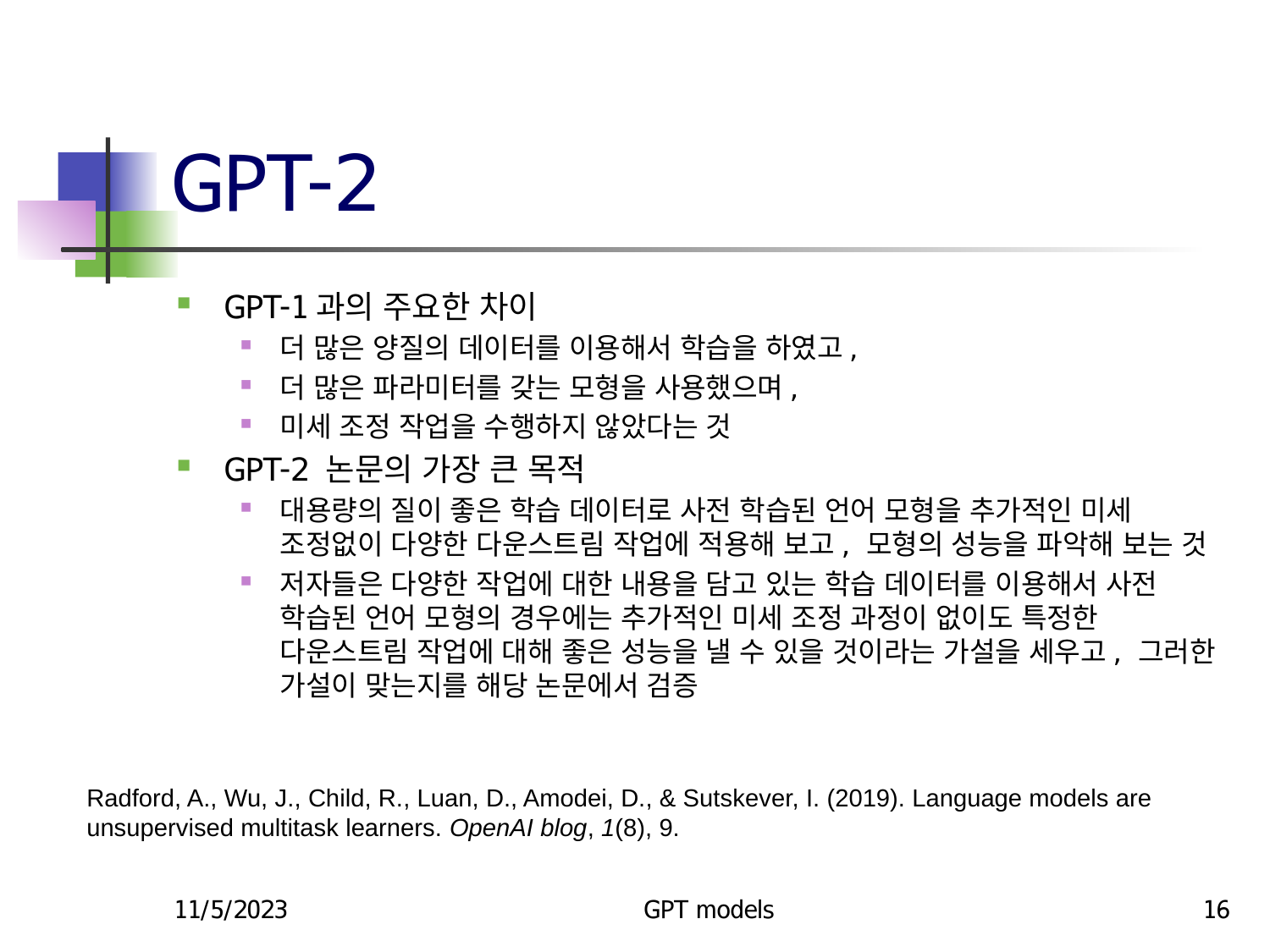

# GPT-2
GPT-1과의 주요한 차이
더 많은 양질의 데이터를 이용해서 학습을 하였고,
더 많은 파라미터를 갖는 모형을 사용했으며,
미세 조정 작업을 수행하지 않았다는 것
GPT-2 논문의 가장 큰 목적
대용량의 질이 좋은 학습 데이터로 사전 학습된 언어 모형을 추가적인 미세 조정없이 다양한 다운스트림 작업에 적용해 보고, 모형의 성능을 파악해 보는 것
저자들은 다양한 작업에 대한 내용을 담고 있는 학습 데이터를 이용해서 사전 학습된 언어 모형의 경우에는 추가적인 미세 조정 과정이 없이도 특정한 다운스트림 작업에 대해 좋은 성능을 낼 수 있을 것이라는 가설을 세우고, 그러한 가설이 맞는지를 해당 논문에서 검증
Radford, A., Wu, J., Child, R., Luan, D., Amodei, D., & Sutskever, I. (2019). Language models are unsupervised multitask learners. OpenAI blog, 1(8), 9.
11/5/2023
GPT models
16